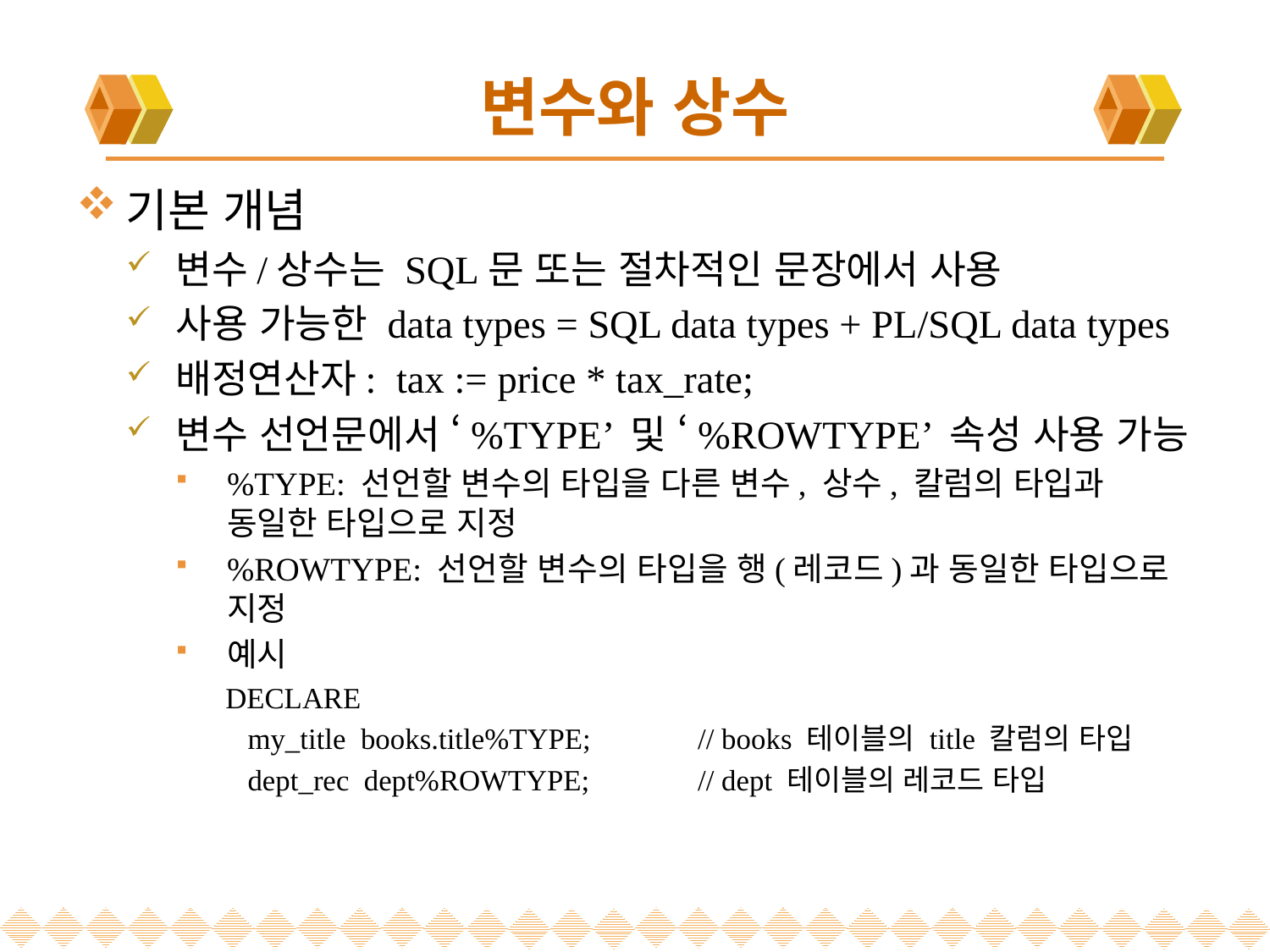

# 변수와 상수
기본 개념
변수/상수는 SQL문 또는 절차적인 문장에서 사용
사용 가능한 data types = SQL data types + PL/SQL data types
배정연산자:  tax := price * tax_rate;
변수 선언문에서 ‘%TYPE’ 및 ‘%ROWTYPE’ 속성 사용 가능
%TYPE: 선언할 변수의 타입을 다른 변수, 상수, 칼럼의 타입과 동일한 타입으로 지정
%ROWTYPE: 선언할 변수의 타입을 행(레코드)과 동일한 타입으로 지정
예시
DECLARE
   my_title  books.title%TYPE;	// books 테이블의 title 칼럼의 타입
   dept_rec  dept%ROWTYPE;	// dept 테이블의 레코드 타입